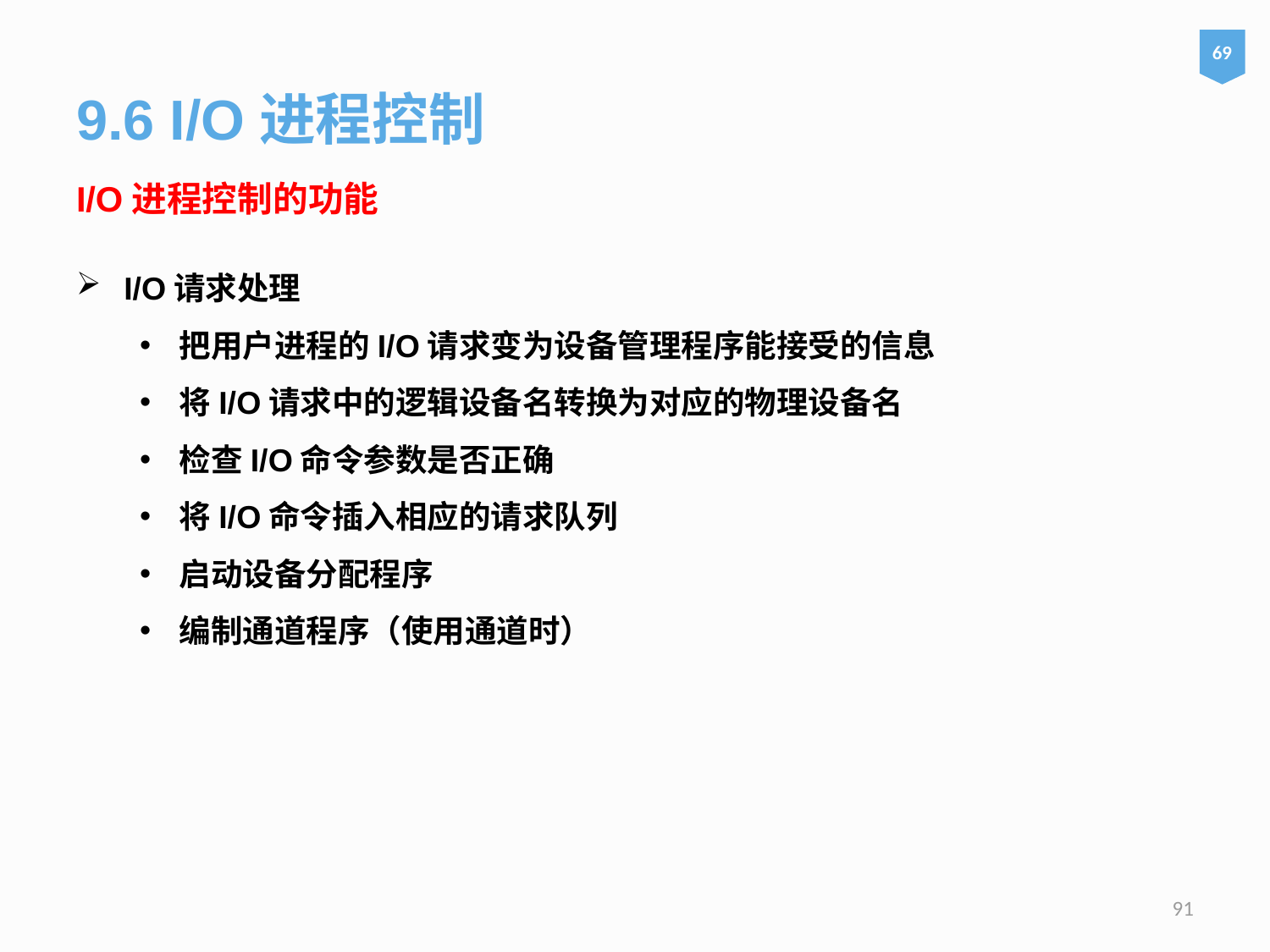

69
9.6 I/O进程控制
I/O进程控制的功能
I/O请求处理
把用户进程的I/O请求变为设备管理程序能接受的信息
将I/O请求中的逻辑设备名转换为对应的物理设备名
检查I/O命令参数是否正确
将I/O命令插入相应的请求队列
启动设备分配程序
编制通道程序（使用通道时）
91